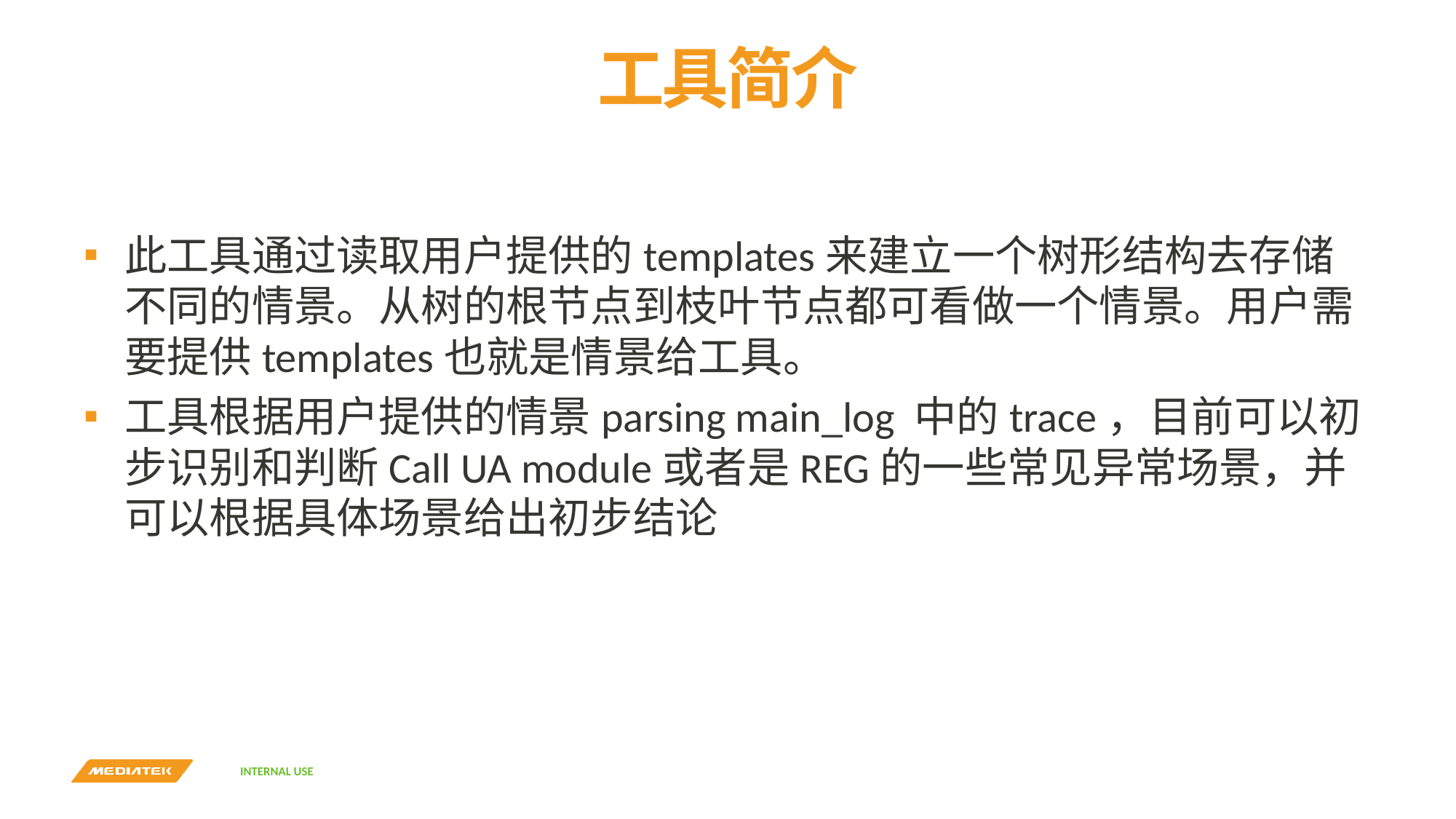

# 工具简介
此工具通过读取用户提供的templates来建立一个树形结构去存储不同的情景。从树的根节点到枝叶节点都可看做一个情景。用户需要提供templates也就是情景给工具。
工具根据用户提供的情景parsing main_log 中的trace，目前可以初步识别和判断Call UA module或者是REG的一些常见异常场景，并可以根据具体场景给出初步结论